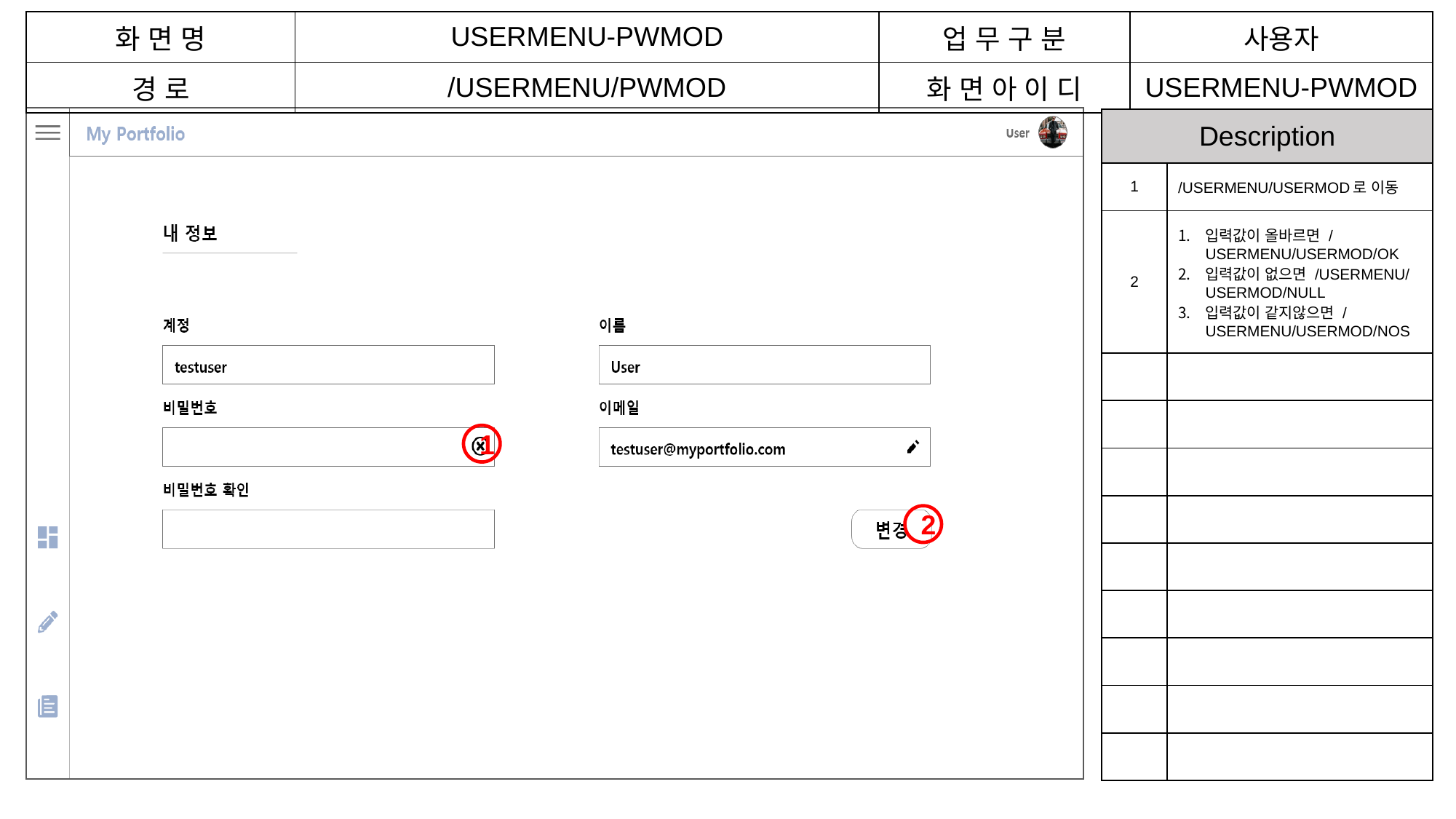

| 화 면 명 | USERMENU-PWMOD | 업 무 구 분 | 사용자 |
| --- | --- | --- | --- |
| 경 로 | /USERMENU/PWMOD | 화 면 아 이 디 | USERMENU-PWMOD |

| Description |  |
| --- | --- |
| 1 | /USERMENU/USERMOD로 이동 |
| 2 | 입력값이 올바르면 /USERMENU/USERMOD/OK 입력값이 없으면 /USERMENU/USERMOD/NULL 입력값이 같지않으면 /USERMENU/USERMOD/NOS |
|  |  |
|  |  |
|  |  |
|  |  |
|  |  |
|  |  |
|  |  |
|  |  |
|  |  |
1
2